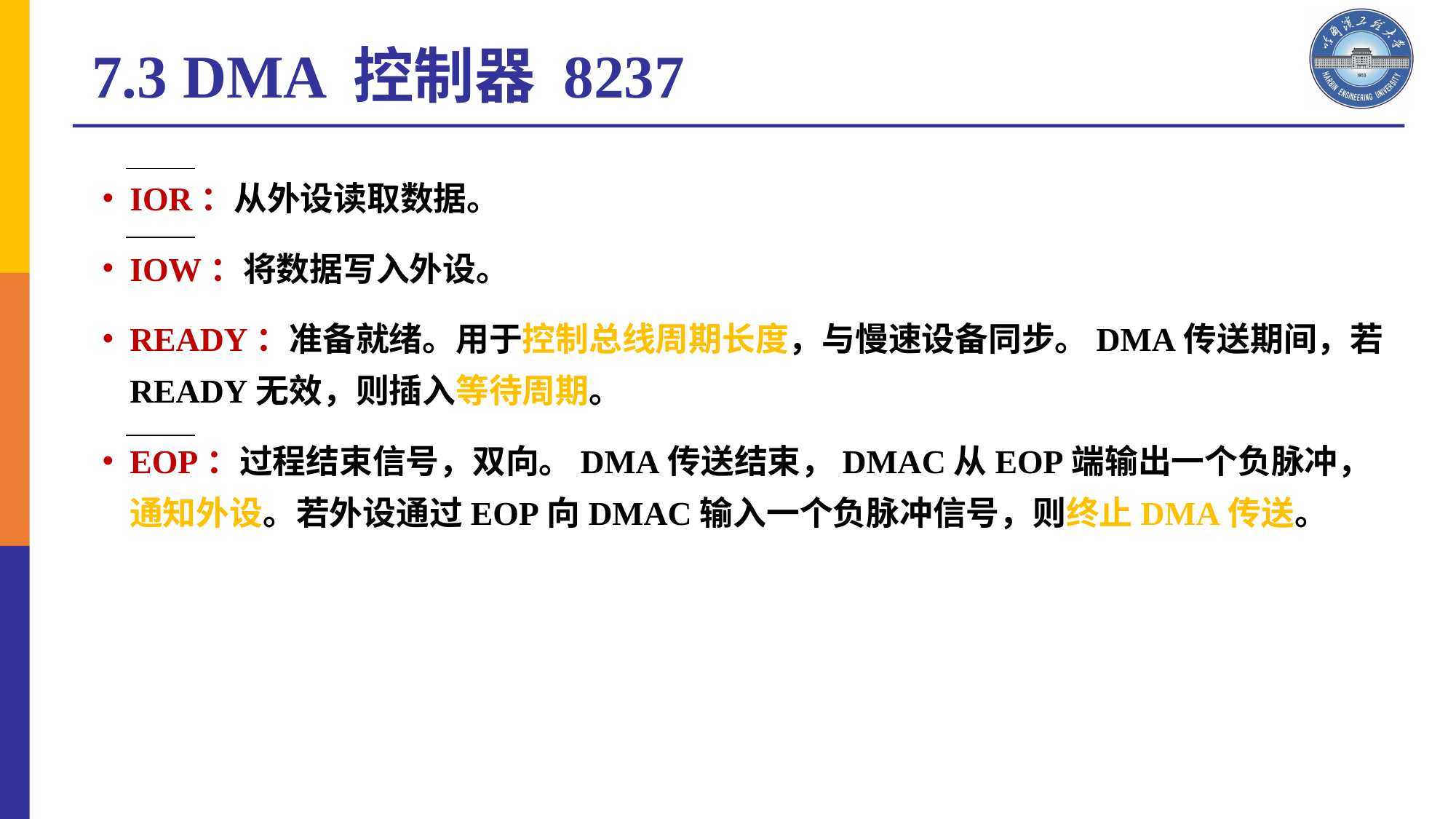

7.3 DMA 控制器 8237
IOR：从外设读取数据。
IOW：将数据写入外设。
READY：准备就绪。用于控制总线周期长度，与慢速设备同步。DMA传送期间，若READY无效，则插入等待周期。
EOP：过程结束信号，双向。DMA传送结束，DMAC从EOP端输出一个负脉冲，通知外设。若外设通过EOP向DMAC输入一个负脉冲信号，则终止DMA传送。